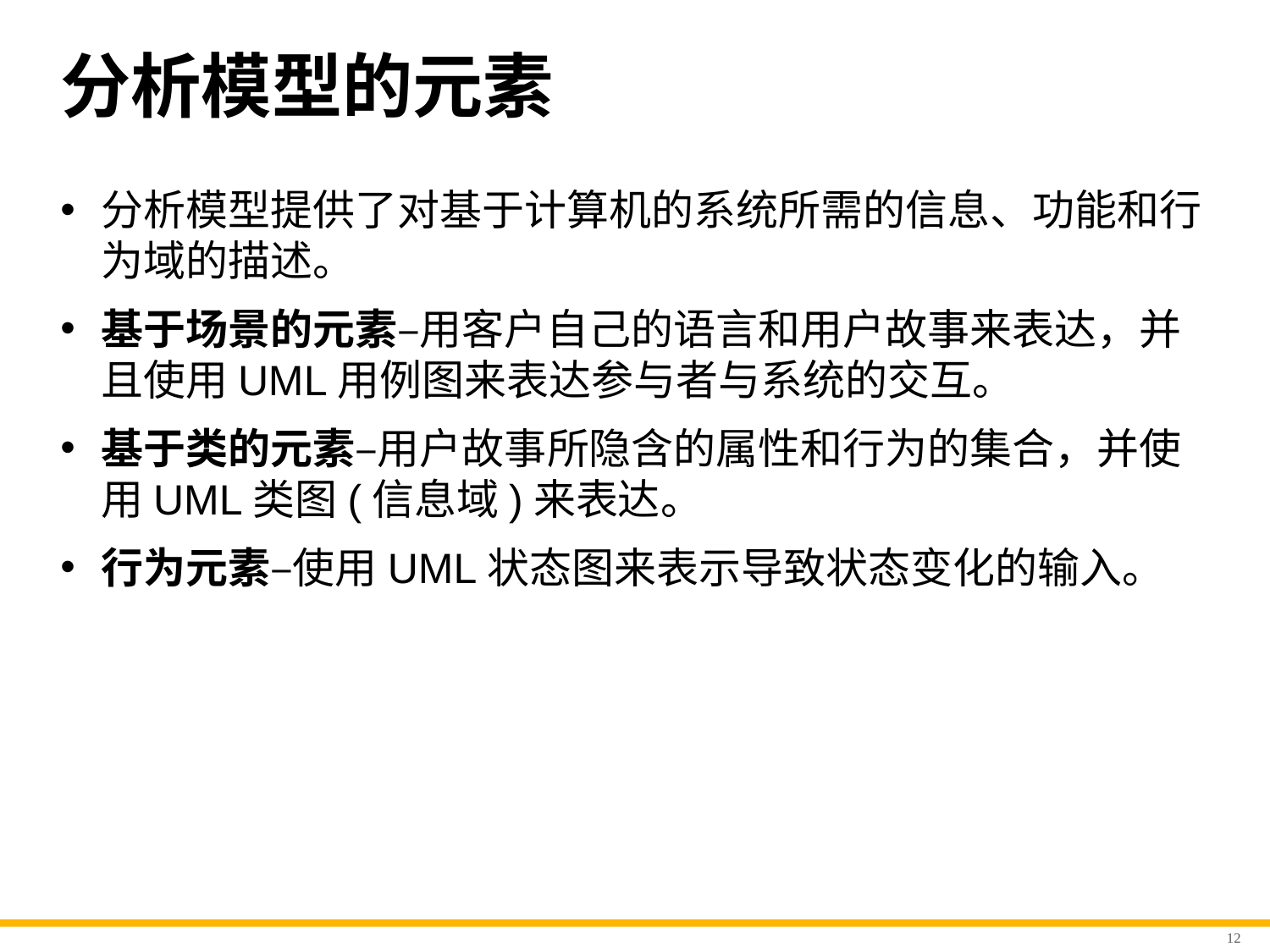

# 分析模型的元素
分析模型提供了对基于计算机的系统所需的信息、功能和行为域的描述。
基于场景的元素–用客户自己的语言和用户故事来表达，并且使用UML用例图来表达参与者与系统的交互。
基于类的元素–用户故事所隐含的属性和行为的集合，并使用UML类图(信息域)来表达。
行为元素–使用UML状态图来表示导致状态变化的输入。
12